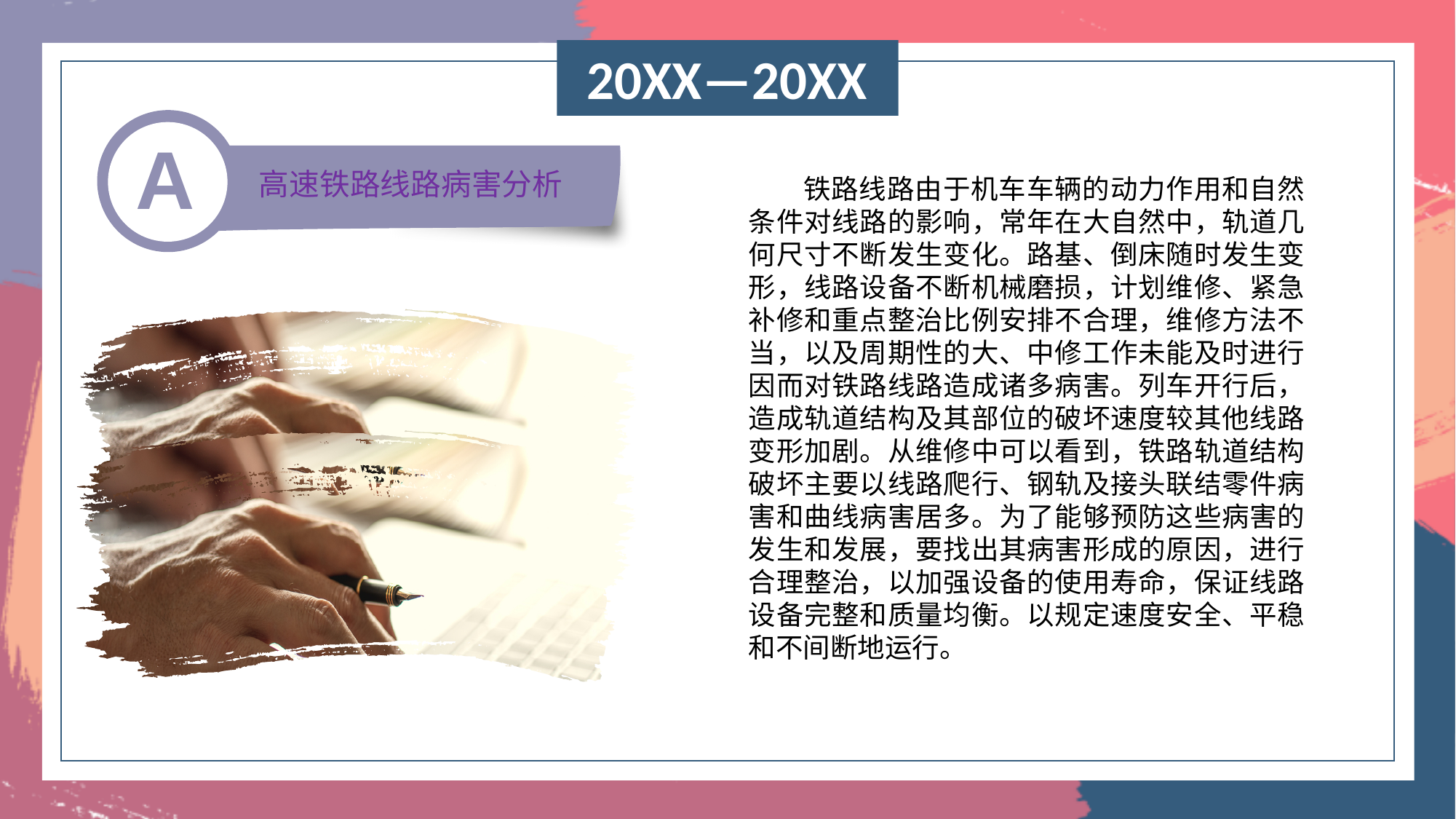

A

高速铁路线路病害分析
       铁路线路由于机车车辆的动力作用和自然条件对线路的影响，常年在大自然中，轨道几何尺寸不断发生变化。路基、倒床随时发生变形，线路设备不断机械磨损，计划维修、紧急补修和重点整治比例安排不合理，维修方法不当，以及周期性的大、中修工作未能及时进行因而对铁路线路造成诸多病害。列车开行后，造成轨道结构及其部位的破坏速度较其他线路变形加剧。从维修中可以看到，铁路轨道结构破坏主要以线路爬行、钢轨及接头联结零件病害和曲线病害居多。为了能够预防这些病害的发生和发展，要找出其病害形成的原因，进行合理整治，以加强设备的使用寿命，保证线路设备完整和质量均衡。以规定速度安全、平稳和不间断地运行。